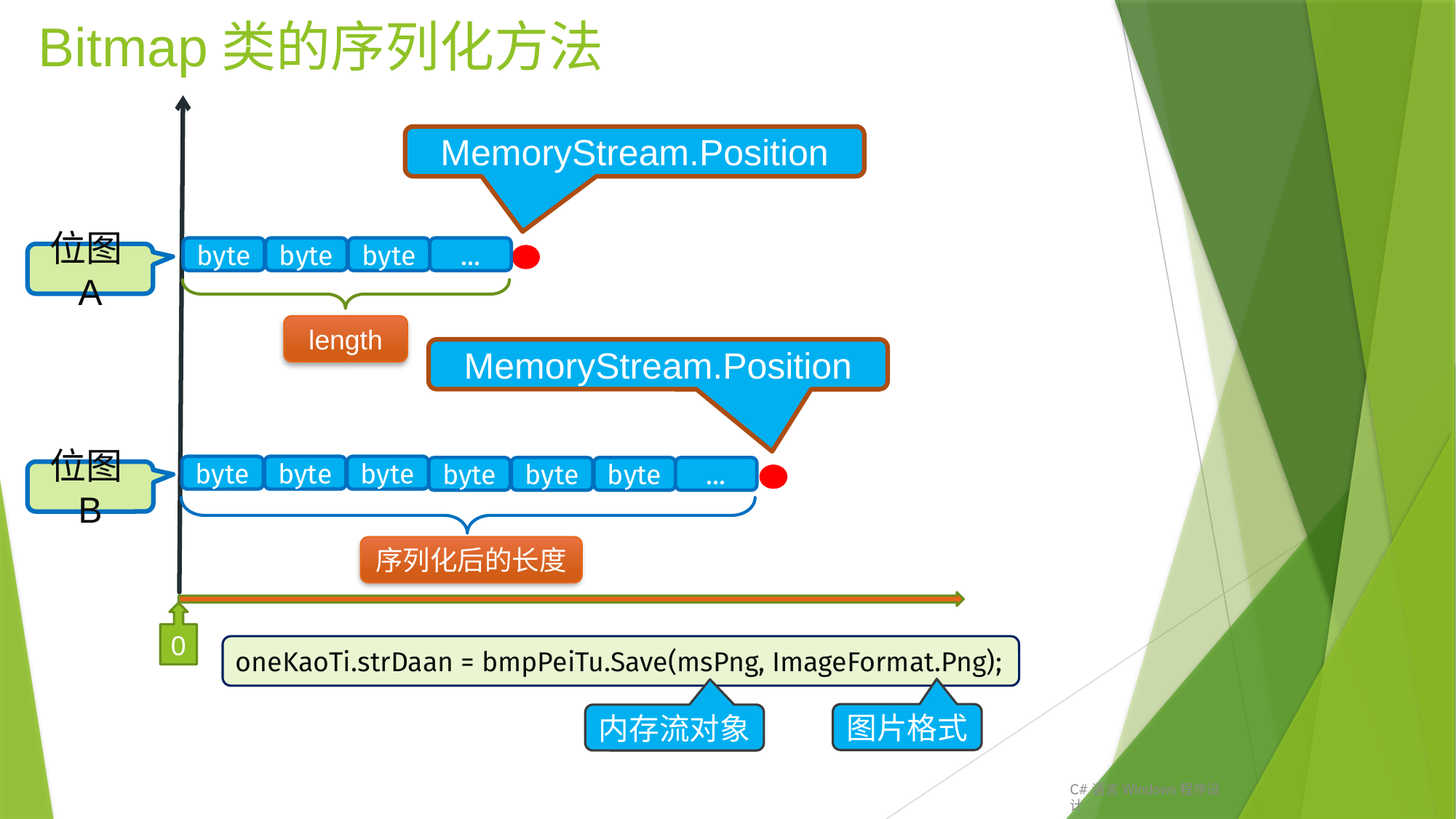

# Bitmap类的序列化方法
MemoryStream.Position

...
byte
byte
byte
位图A

length
MemoryStream.Position
byte
byte
byte
...
byte
byte
byte
位图B

序列化后的长度

0
oneKaoTi.strDaan = bmpPeiTu.Save(msPng, ImageFormat.Png);
图片格式
内存流对象
C#语言Windows程序设计